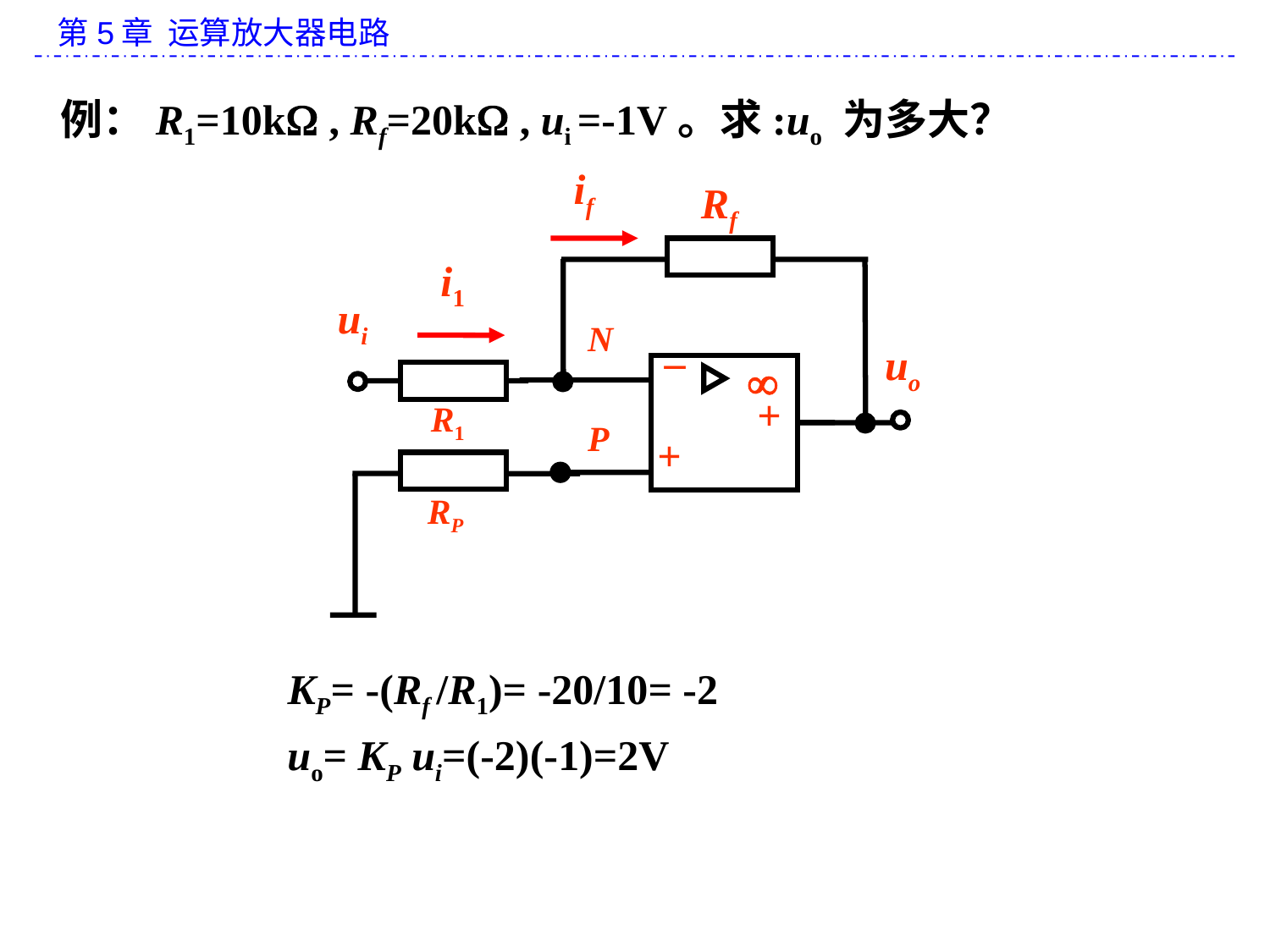

例：R1=10kΩ , Rf=20kΩ , ui =-1V。求:uo 为多大？
if

Rf

i1

ui
N
_
∞

+
+
uo

R1
P

RP

KP= -(Rf /R1)= -20/10= -2
uo= KP ui=(-2)(-1)=2V